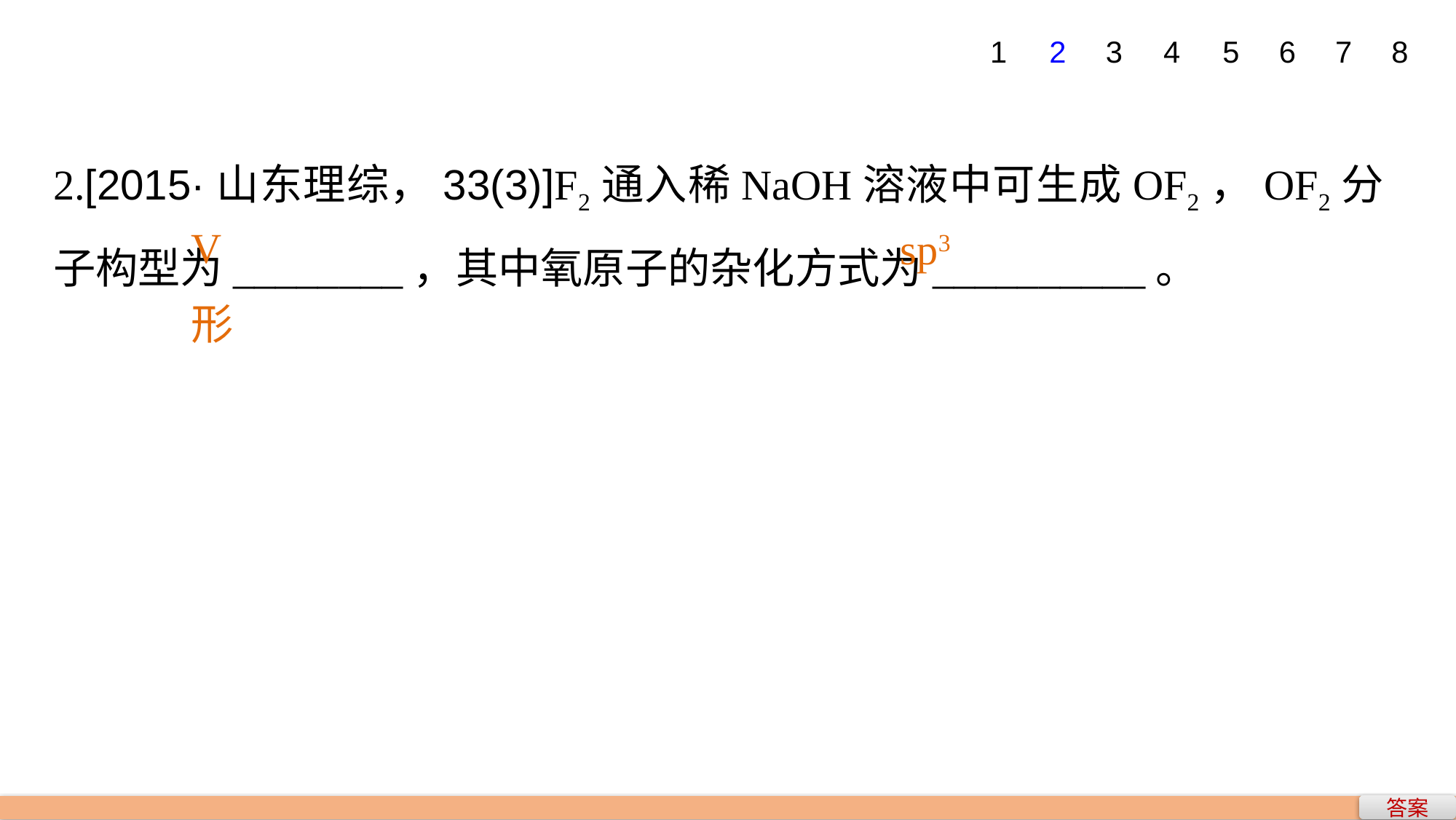

1
2
3
4
5
6
7
8
2.[2015·山东理综，33(3)]F2通入稀NaOH溶液中可生成OF2，OF2分子构型为________，其中氧原子的杂化方式为__________。
V形
sp3
答案